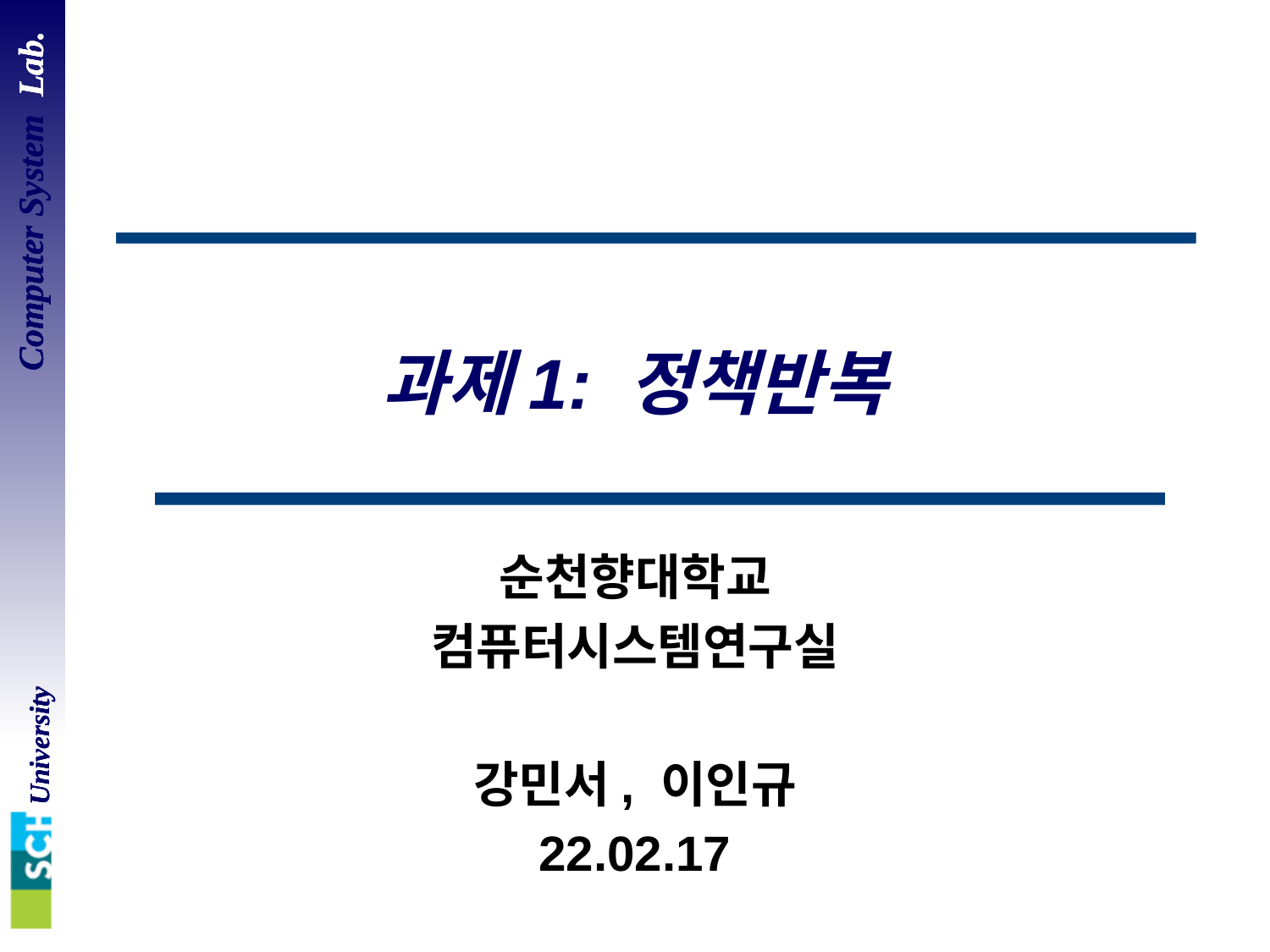

# 과제1: 정책반복
순천향대학교
컴퓨터시스템연구실

강민서, 이인규
22.02.17